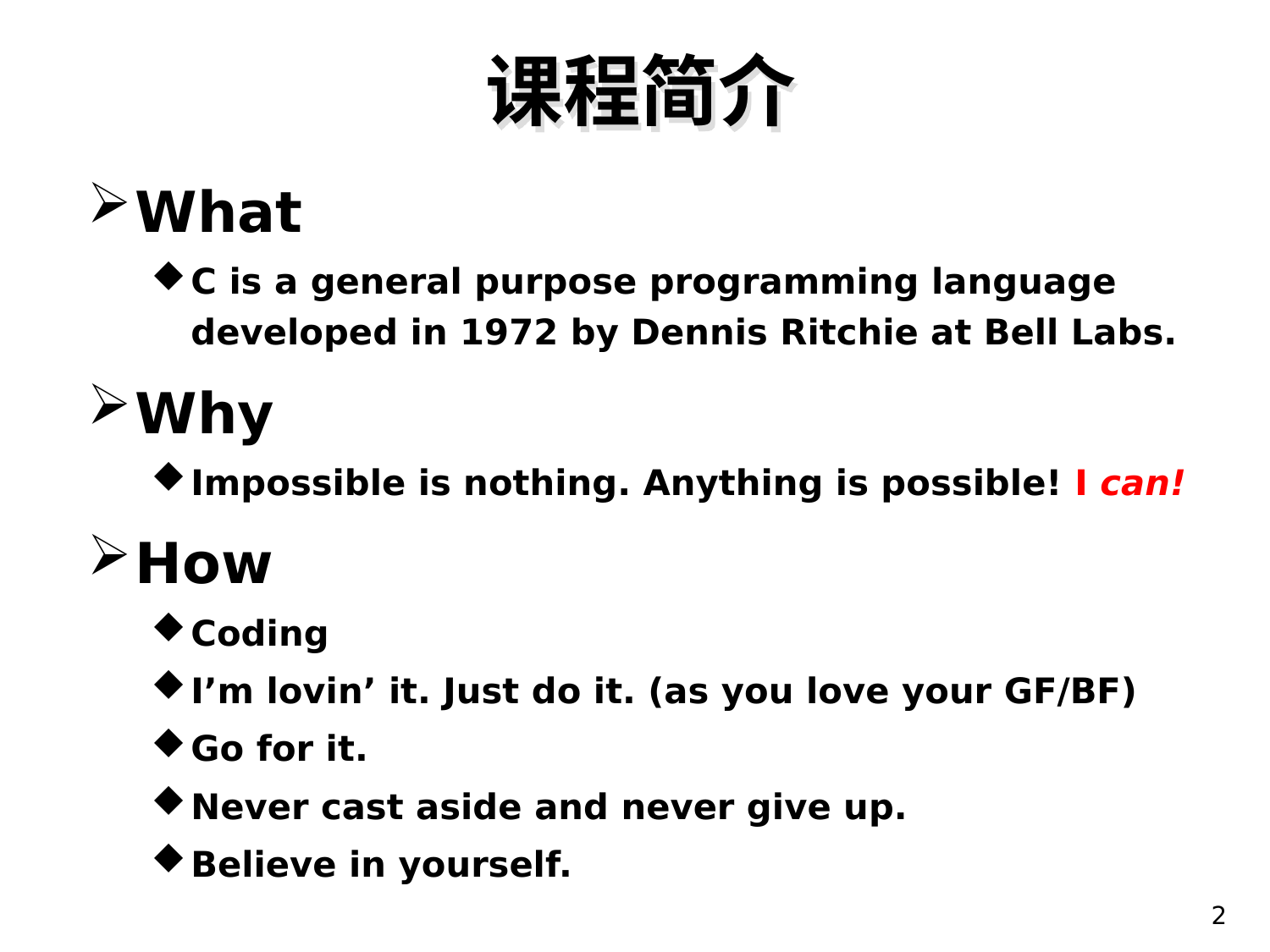

# 课程简介
What
C is a general purpose programming language developed in 1972 by Dennis Ritchie at Bell Labs.
Why
Impossible is nothing. Anything is possible! I can!
How
Coding
I’m lovin’ it. Just do it. (as you love your GF/BF)
Go for it.
Never cast aside and never give up.
Believe in yourself.
2